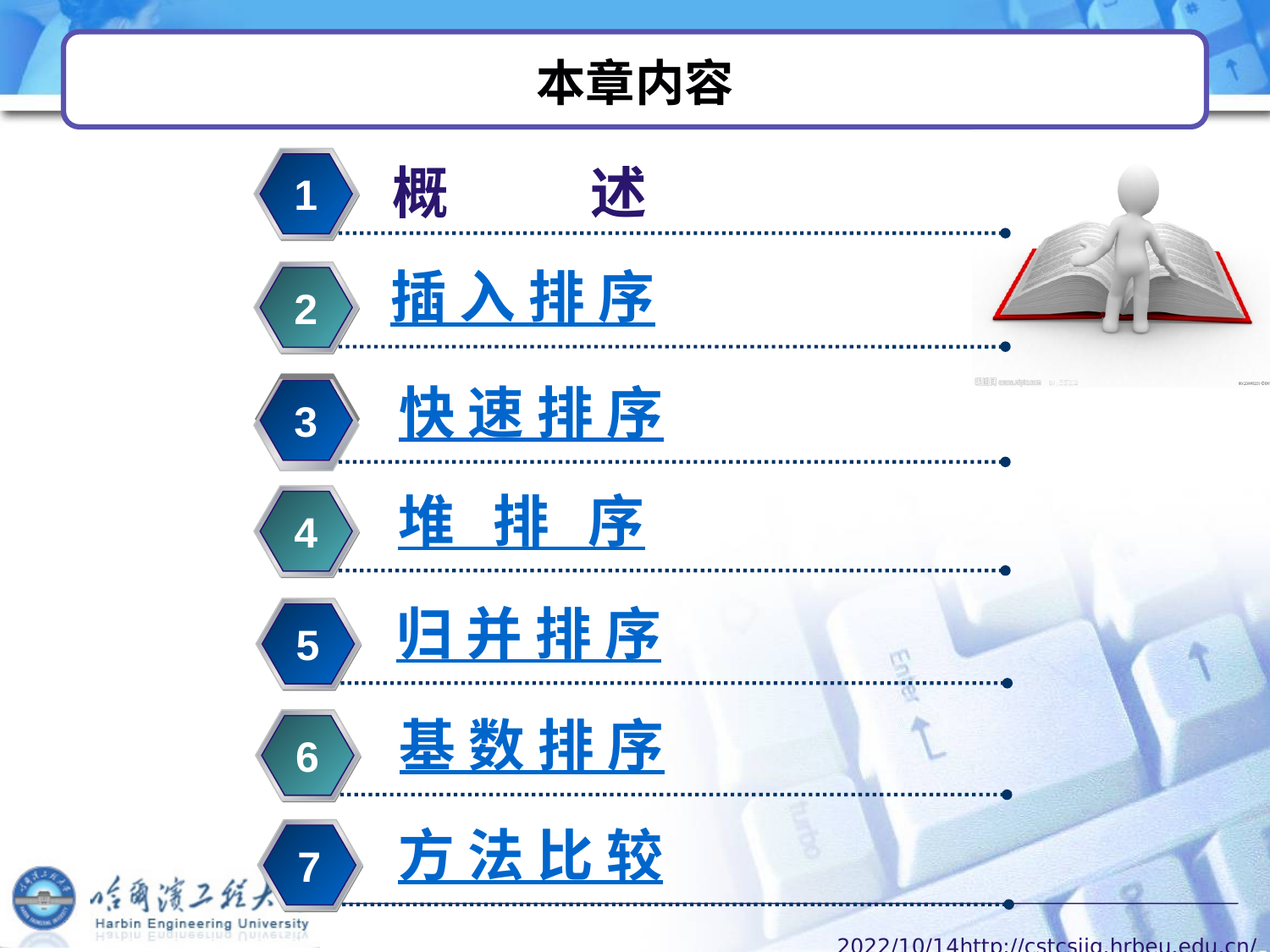

# 本章内容

概           述
1

插 入 排 序

2

快 速 排 序

3

堆   排   序

4

归 并 排 序

5

基 数 排 序

6

方 法 比 较

7

2022/10/14http://cstcsjjg.hrbeu.edu.cn/